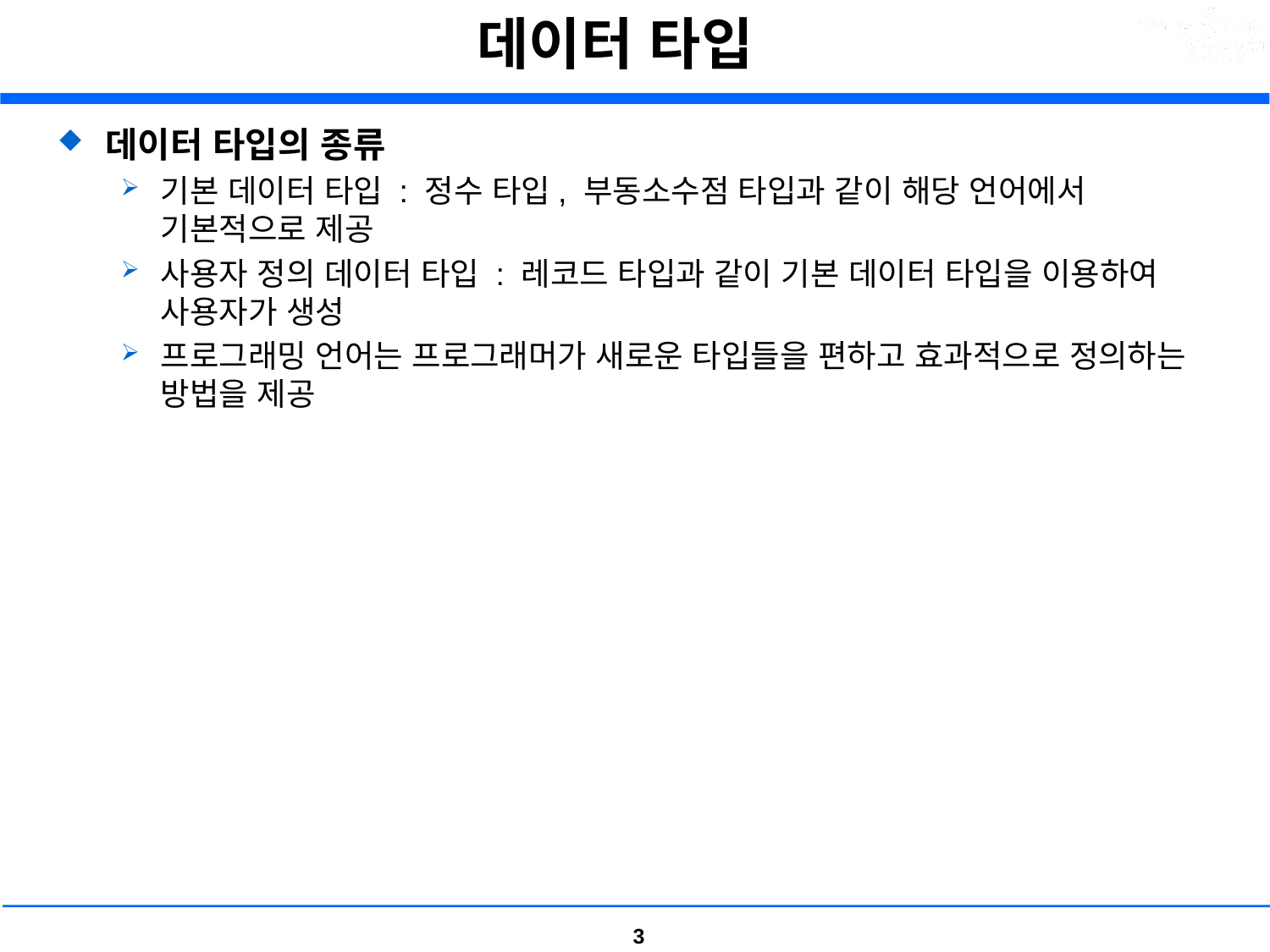

# 데이터 타입
데이터 타입의 종류
기본 데이터 타입 : 정수 타입, 부동소수점 타입과 같이 해당 언어에서 기본적으로 제공
사용자 정의 데이터 타입 : 레코드 타입과 같이 기본 데이터 타입을 이용하여 사용자가 생성
프로그래밍 언어는 프로그래머가 새로운 타입들을 편하고 효과적으로 정의하는 방법을 제공